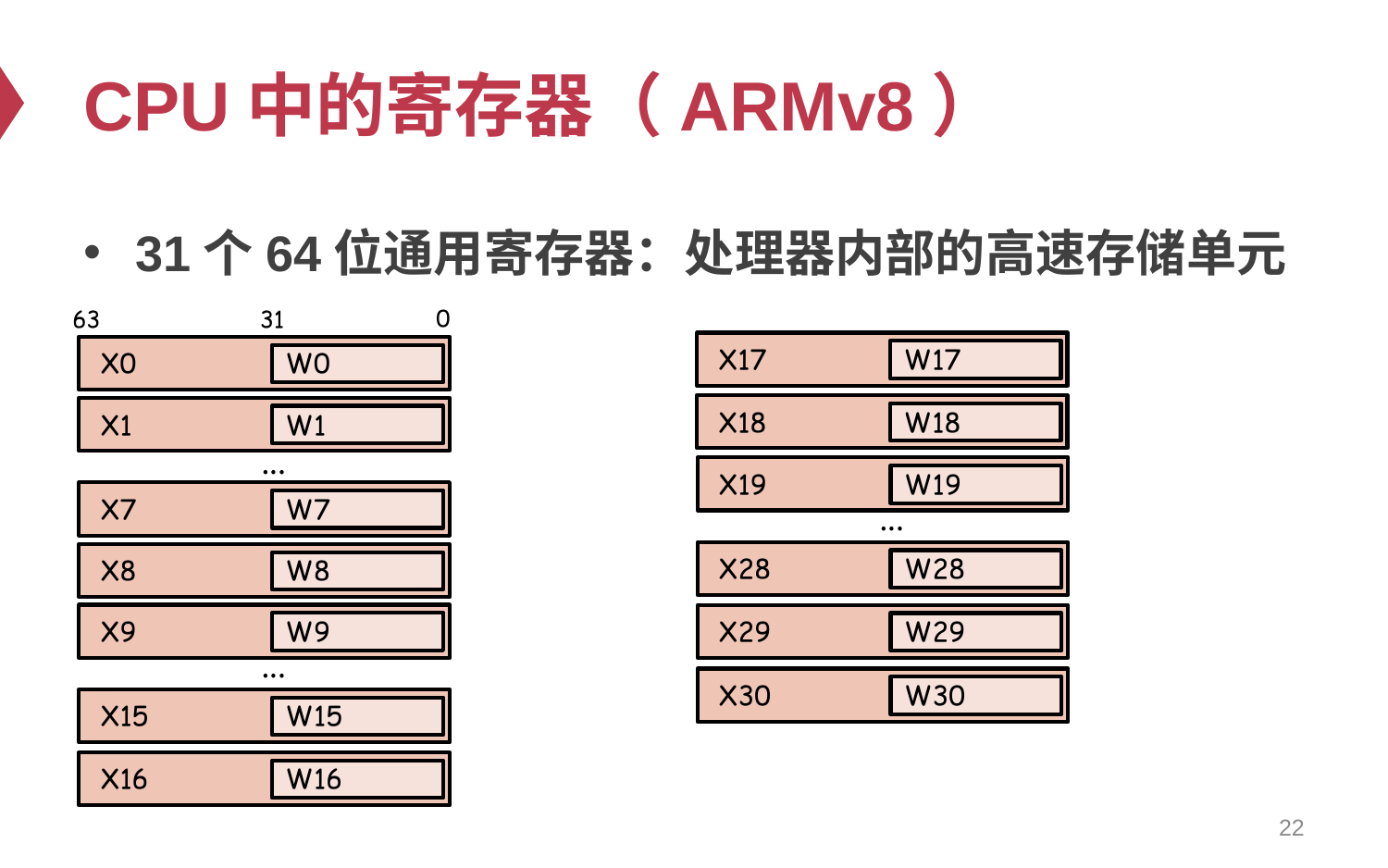

# CPU中的寄存器（ARMv8）
31个64位通用寄存器：处理器内部的高速存储单元
0
63
31

X17
W17

X0
W0

X18
W18
X1
W1

…

X19
W19

…
X7
W7

X28
W28
X8
W8

X9
W9
X29
W29

…

X30
W30

X15
W15

X16
W16

22